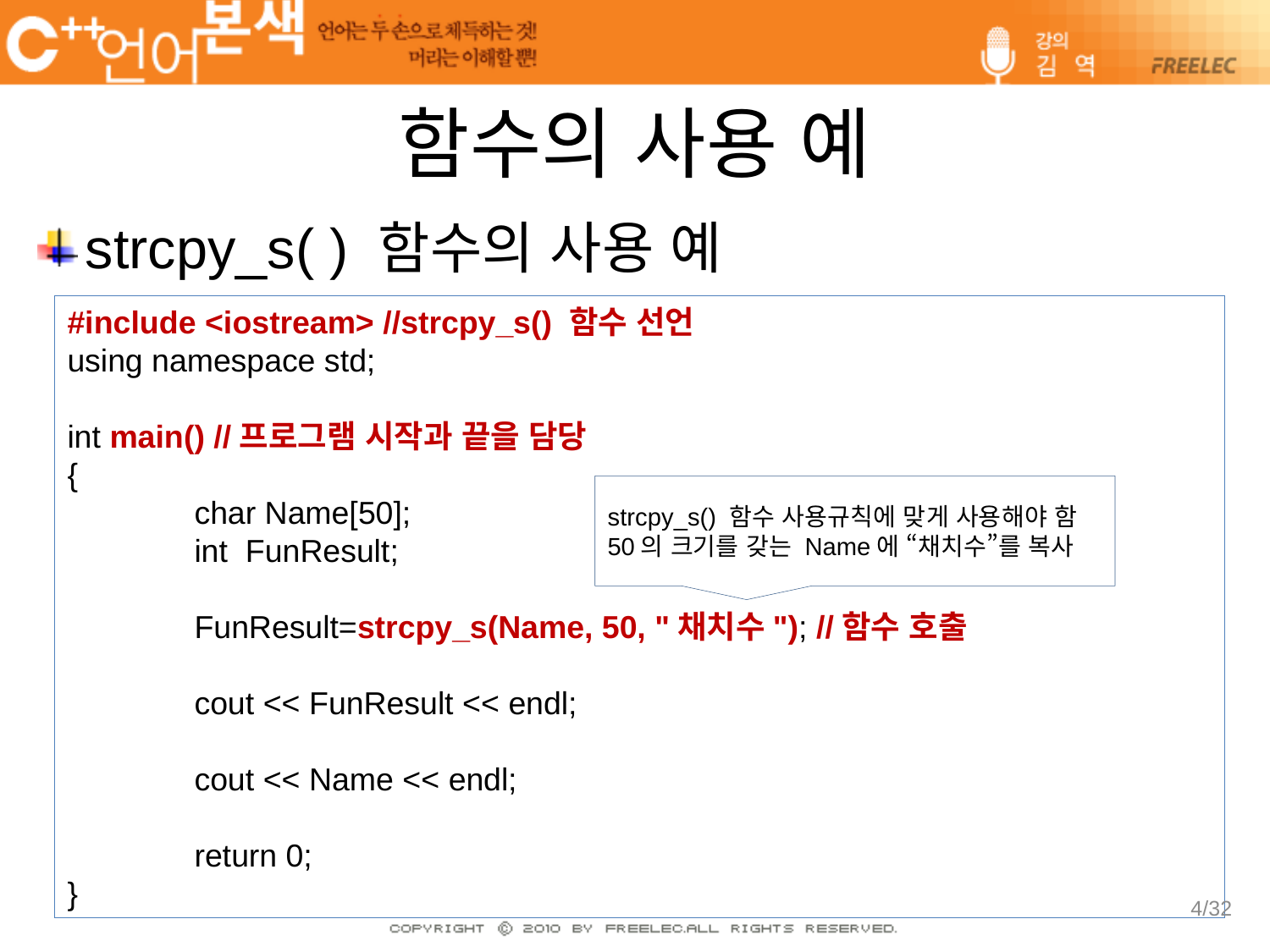

# 함수의 사용 예
strcpy_s( ) 함수의 사용 예
#include <iostream> //strcpy_s() 함수 선언
using namespace std;

int main() //프로그램 시작과 끝을 담당
{
	char Name[50];
	int  FunResult;

	FunResult=strcpy_s(Name, 50, "채치수"); //함수 호출

	cout << FunResult << endl;

	cout << Name << endl;

	return 0;
}
strcpy_s() 함수 사용규칙에 맞게 사용해야 함
50의 크기를 갖는 Name에 “채치수”를 복사
4/32